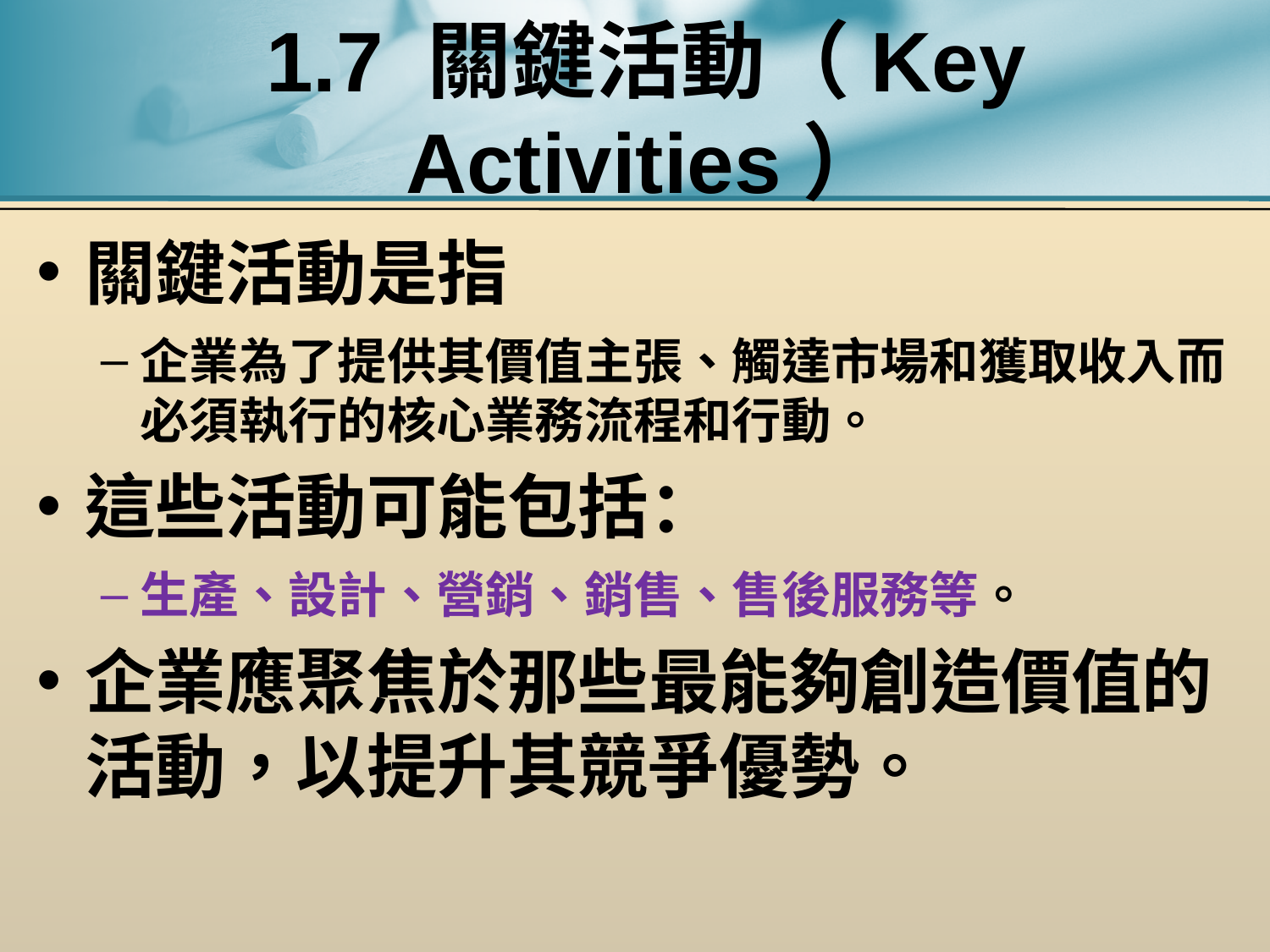

# 1.7 關鍵活動（Key Activities）
關鍵活動是指
企業為了提供其價值主張、觸達市場和獲取收入而必須執行的核心業務流程和行動。
這些活動可能包括：
生產、設計、營銷、銷售、售後服務等。
企業應聚焦於那些最能夠創造價值的活動，以提升其競爭優勢。